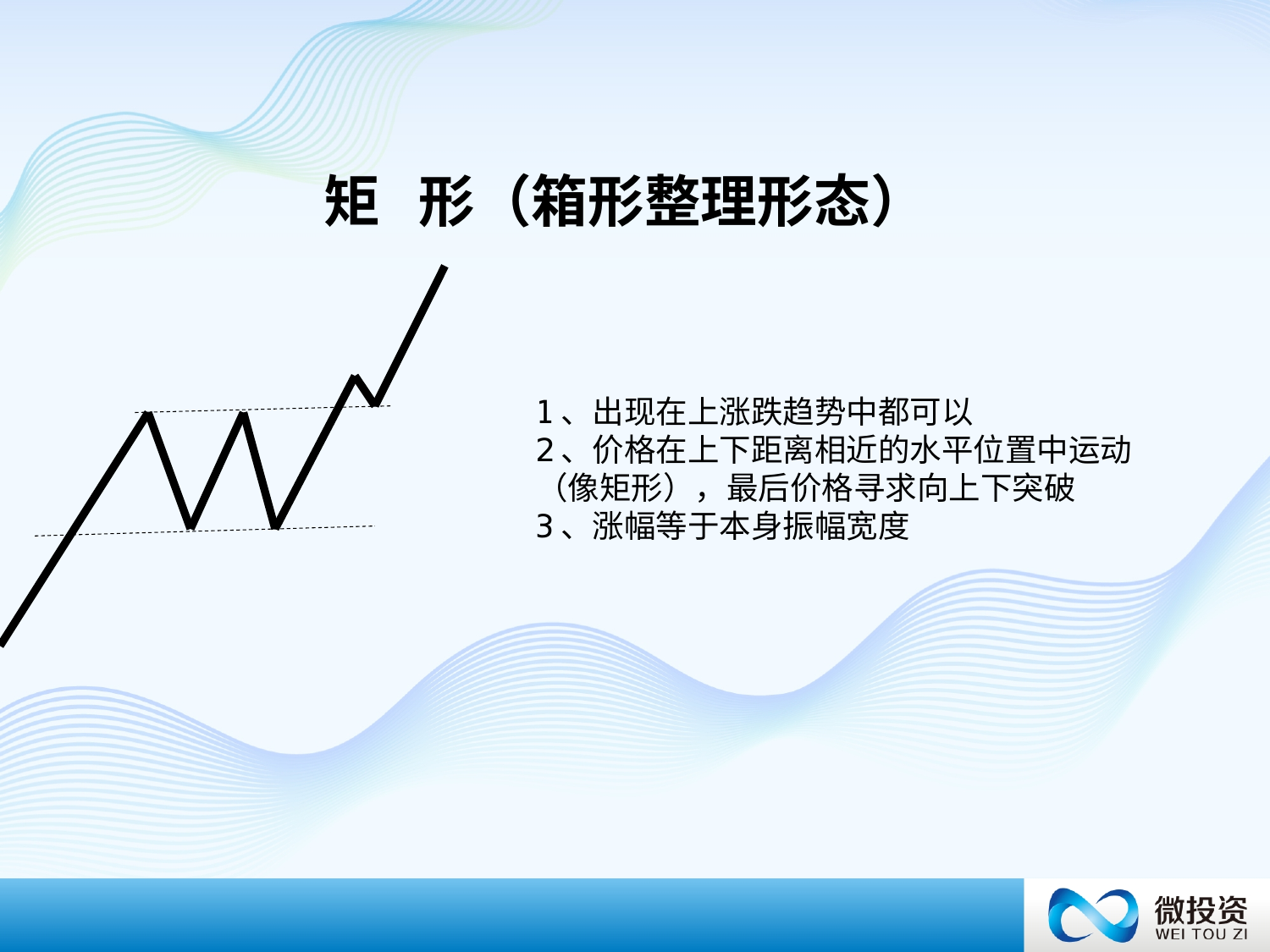

矩   形（箱形整理形态）

1、出现在上涨跌趋势中都可以
2、价格在上下距离相近的水平位置中运动
（像矩形），最后价格寻求向上下突破
3、涨幅等于本身振幅宽度